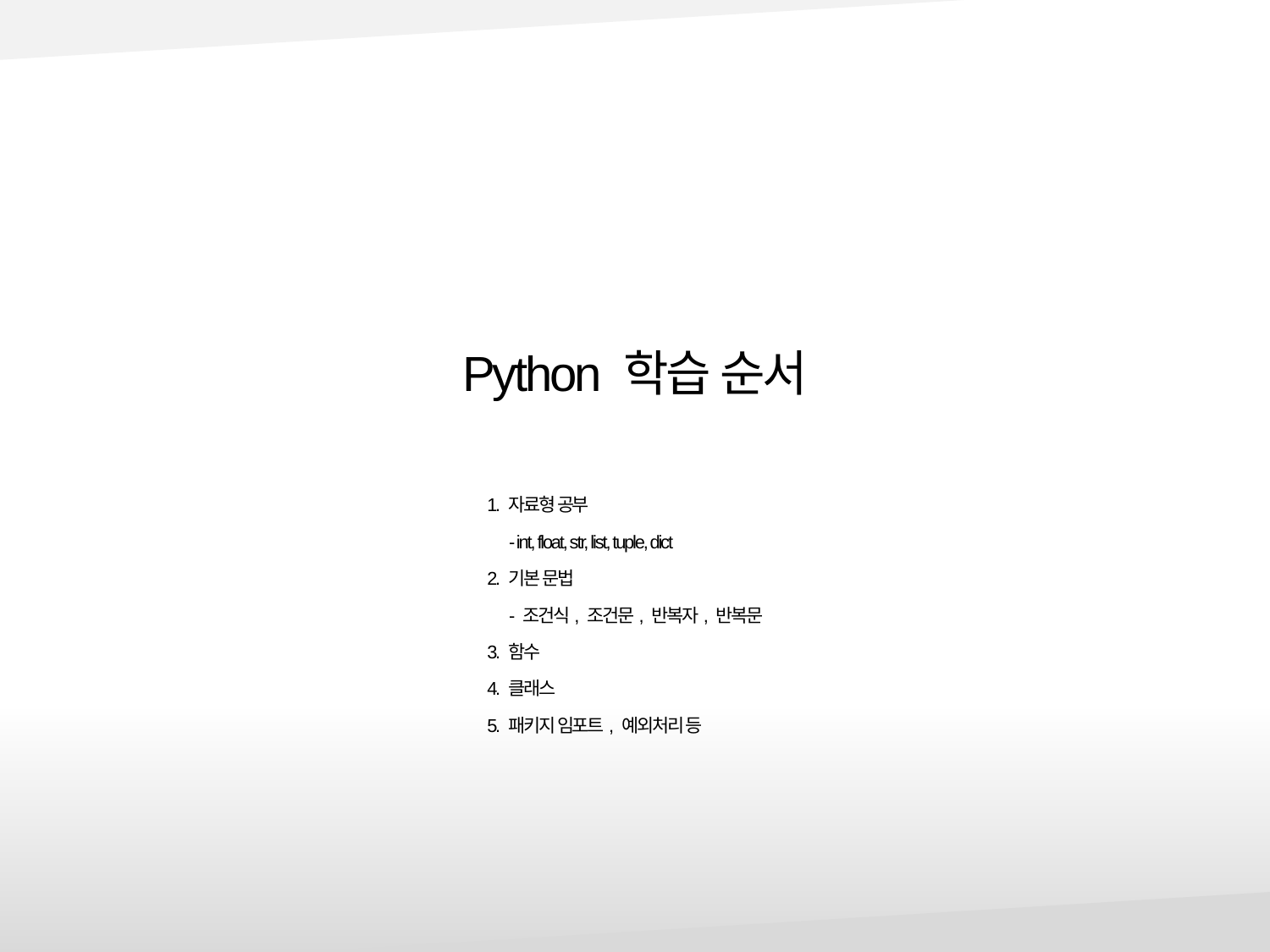

# Python 학습 순서
1. 자료형 공부
      - int, float, str, list, tuple, dict
2. 기본 문법
      - 조건식, 조건문, 반복자, 반복문
3. 함수
4. 클래스
5. 패키지 임포트, 예외처리 등